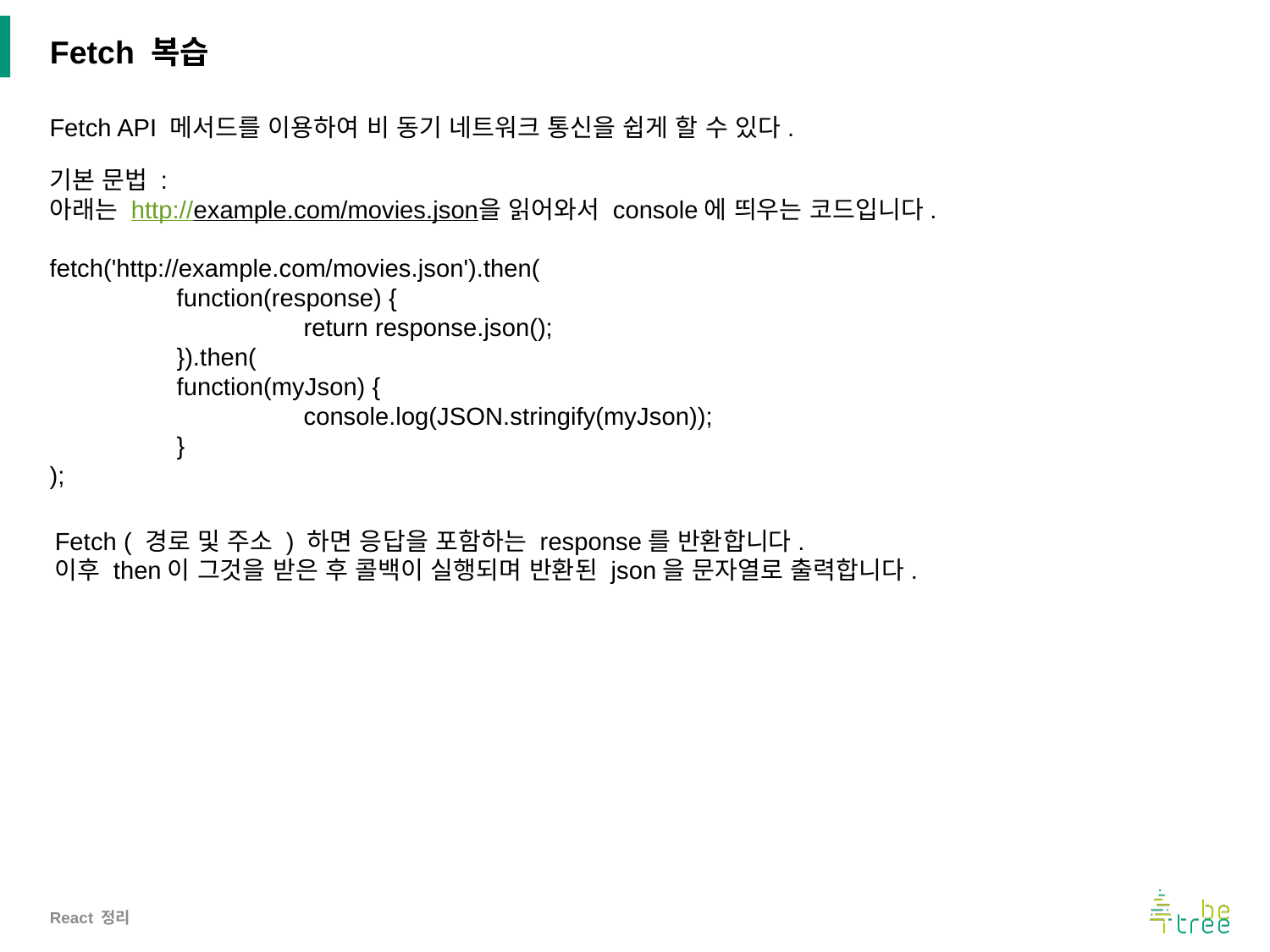

# Fetch 복습
Fetch API 메서드를 이용하여 비 동기 네트워크 통신을 쉽게 할 수 있다.
기본 문법 :
아래는 http://example.com/movies.json을 읽어와서 console에 띄우는 코드입니다.

fetch('http://example.com/movies.json').then(
	function(response) {
		return response.json();
	}).then(
	function(myJson) {
		console.log(JSON.stringify(myJson));
	}
);
Fetch ( 경로 및 주소 ) 하면 응답을 포함하는 response를 반환합니다.
이후 then이 그것을 받은 후 콜백이 실행되며 반환된 json을 문자열로 출력합니다.
Fetch() 괄호 안에 내용을 읽은 후
Then()은 앞 구문이 끝나면 실행(병렬 실행 가능)
Then()은 앞 구문 후 결과로 나온 이행 값, 실패 값을 받아서 콜 백 함수 실행하는 함수
React 정리